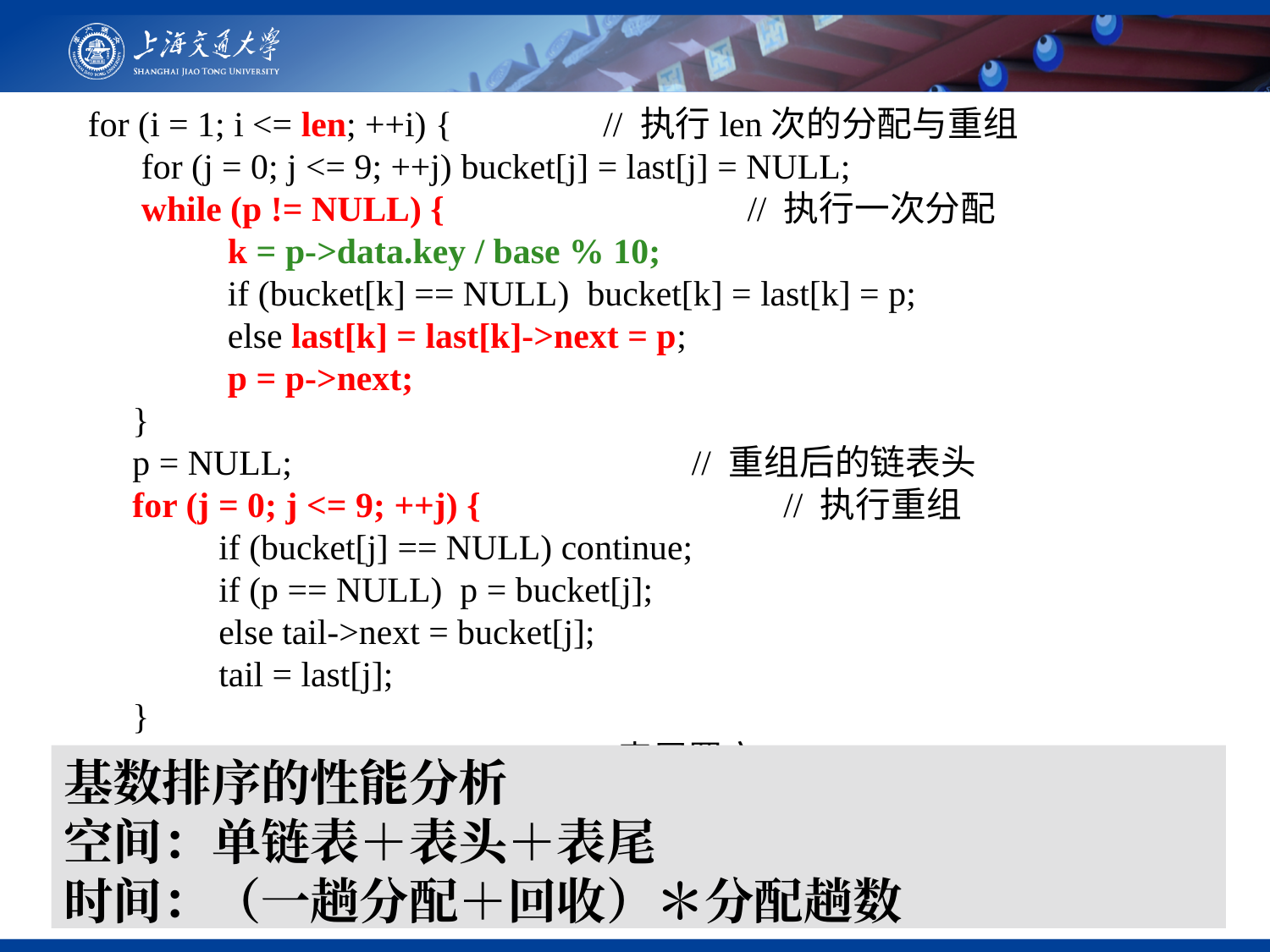

for (i = 1; i <= len; ++i) {                 // 执行len次的分配与重组
       for (j = 0; j <= 9; ++j) bucket[j] = last[j] = NULL;
       while (p != NULL) {                                  // 执行一次分配
  	      k = p->data.key / base % 10;
	      if (bucket[k] == NULL)  bucket[k] = last[k] = p;
	      else last[k] = last[k]->next = p;
	      p = p->next;
      }
      p = NULL;                                             // 重组后的链表头
      for (j = 0; j <= 9; ++j) {                                  // 执行重组
 	     if (bucket[j] == NULL) continue;
	     if (p == NULL)  p = bucket[j];
	     else tail->next = bucket[j];
	     tail = last[j];
      }
      tail->next = NULL;                   // 表尾置空
      base *= 10;                          // 为下一次分配做准备
    }
}
基数排序的性能分析
空间：单链表＋表头＋表尾
时间：（一趟分配＋回收）＊分配趟数